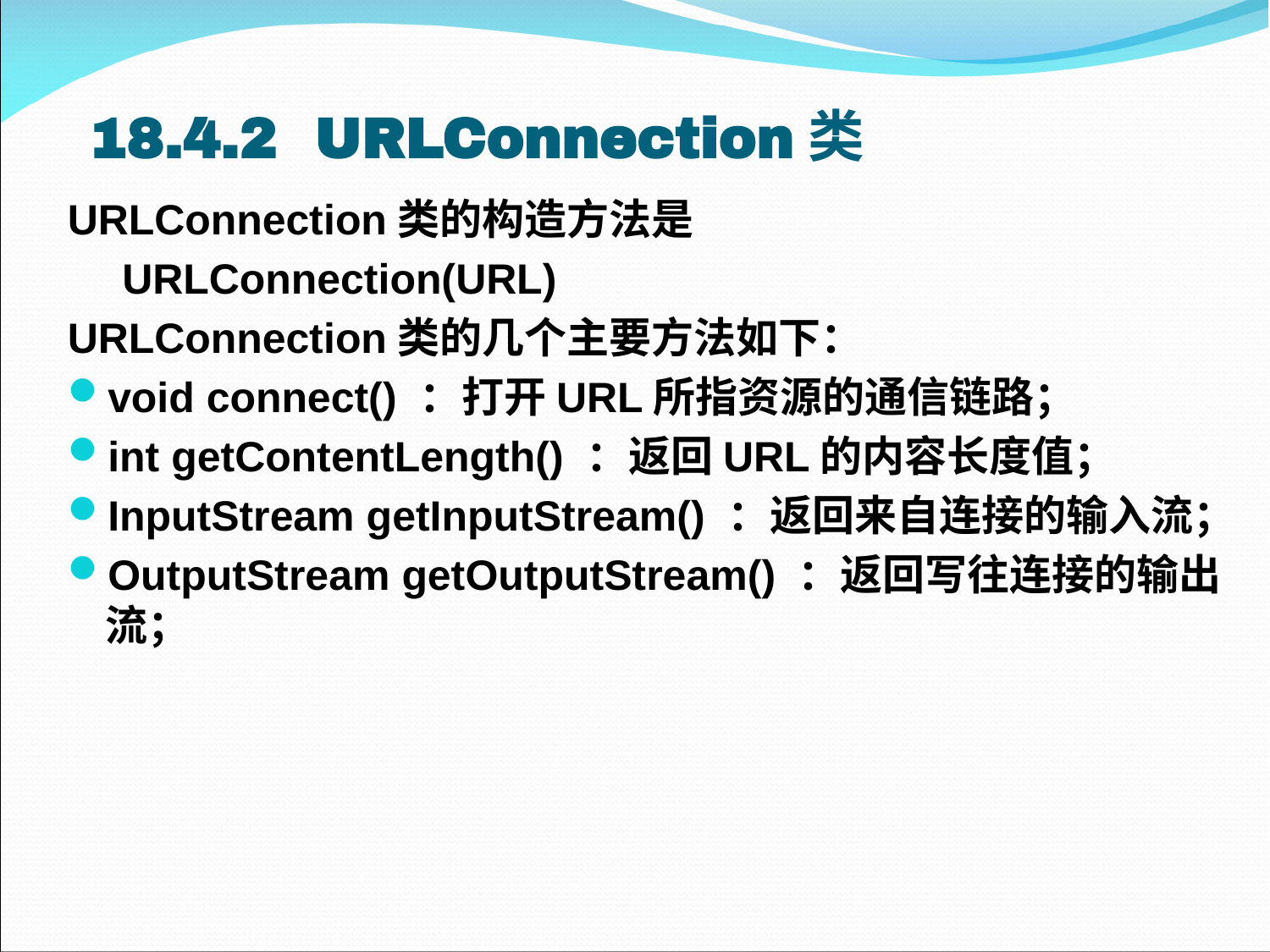

# 18.4.2  URLConnection类
URLConnection类的构造方法是
URLConnection(URL)
URLConnection类的几个主要方法如下：
void connect() ：打开URL所指资源的通信链路；
int getContentLength() ：返回URL的内容长度值；
InputStream getInputStream() ：返回来自连接的输入流；
OutputStream getOutputStream() ：返回写往连接的输出流；